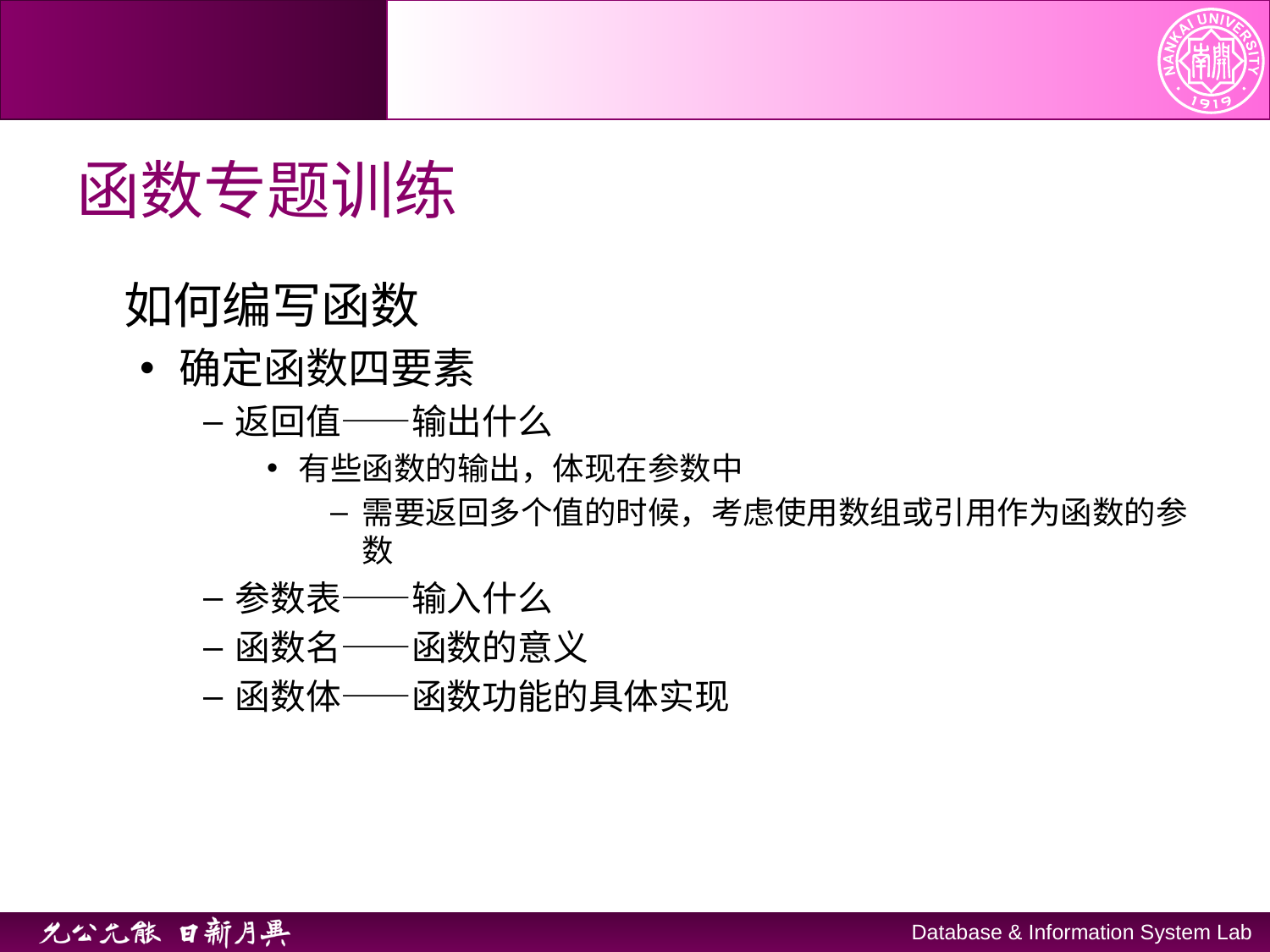

# 函数专题训练
如何编写函数
确定函数四要素
返回值——输出什么
有些函数的输出，体现在参数中
需要返回多个值的时候，考虑使用数组或引用作为函数的参数
参数表——输入什么
函数名——函数的意义
函数体——函数功能的具体实现